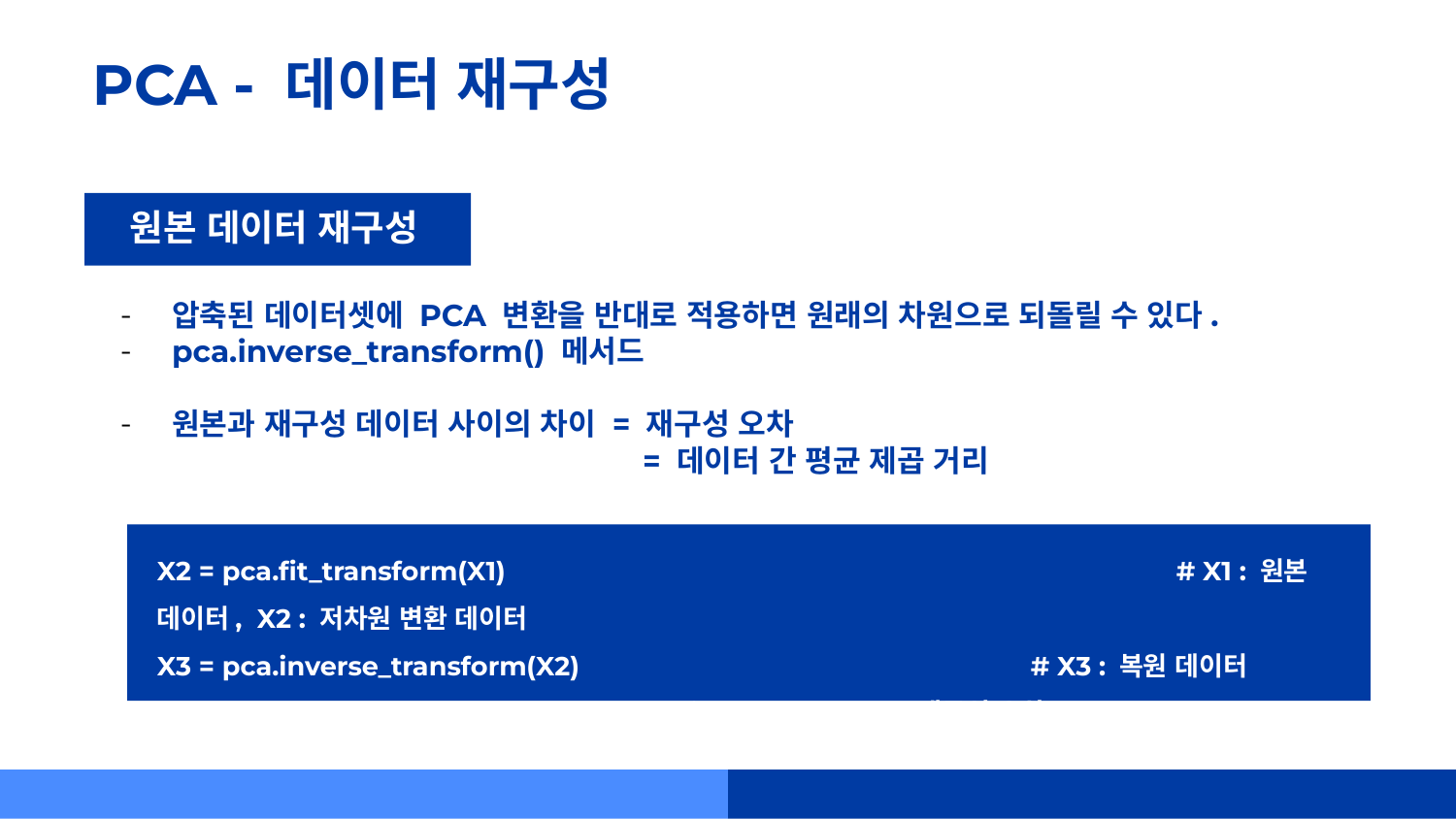

# PCA - 데이터 재구성
원본 데이터 재구성

압축된 데이터셋에 PCA 변환을 반대로 적용하면 원래의 차원으로 되돌릴 수 있다.
pca.inverse_transform() 메서드

원본과 재구성 데이터 사이의 차이 = 재구성 오차
    = 데이터 간 평균 제곱 거리

X2 = pca.fit_transform(X1)					# X1 : 원본 데이터,  X2 : 저차원 변환 데이터
X3 = pca.inverse_transform(X2)				# X3 : 복원 데이터
np.mean(np.sum(np.square(X3 - X1), axis=1)) 	# 재구성 오차